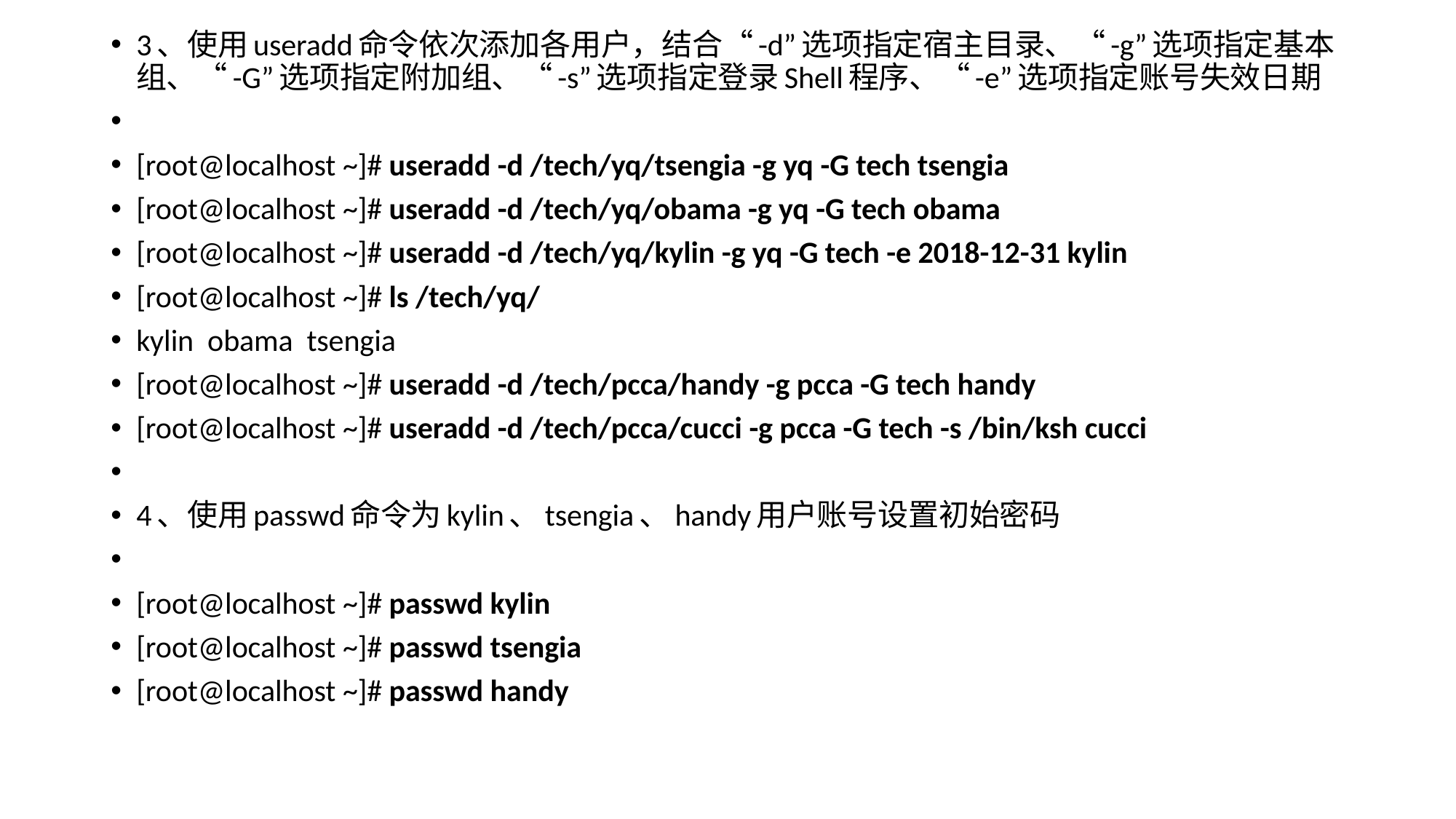

3、使用useradd命令依次添加各用户，结合“-d”选项指定宿主目录、“-g”选项指定基本组、“-G”选项指定附加组、“-s”选项指定登录Shell程序、“-e”选项指定账号失效日期

[root@localhost ~]# useradd -d /tech/yq/tsengia -g yq -G tech tsengia
[root@localhost ~]# useradd -d /tech/yq/obama -g yq -G tech obama
[root@localhost ~]# useradd -d /tech/yq/kylin -g yq -G tech -e 2018-12-31 kylin
[root@localhost ~]# ls /tech/yq/
kylin  obama  tsengia
[root@localhost ~]# useradd -d /tech/pcca/handy -g pcca -G tech handy
[root@localhost ~]# useradd -d /tech/pcca/cucci -g pcca -G tech -s /bin/ksh cucci

4、使用passwd命令为kylin、tsengia、handy用户账号设置初始密码

[root@localhost ~]# passwd kylin
[root@localhost ~]# passwd tsengia
[root@localhost ~]# passwd handy